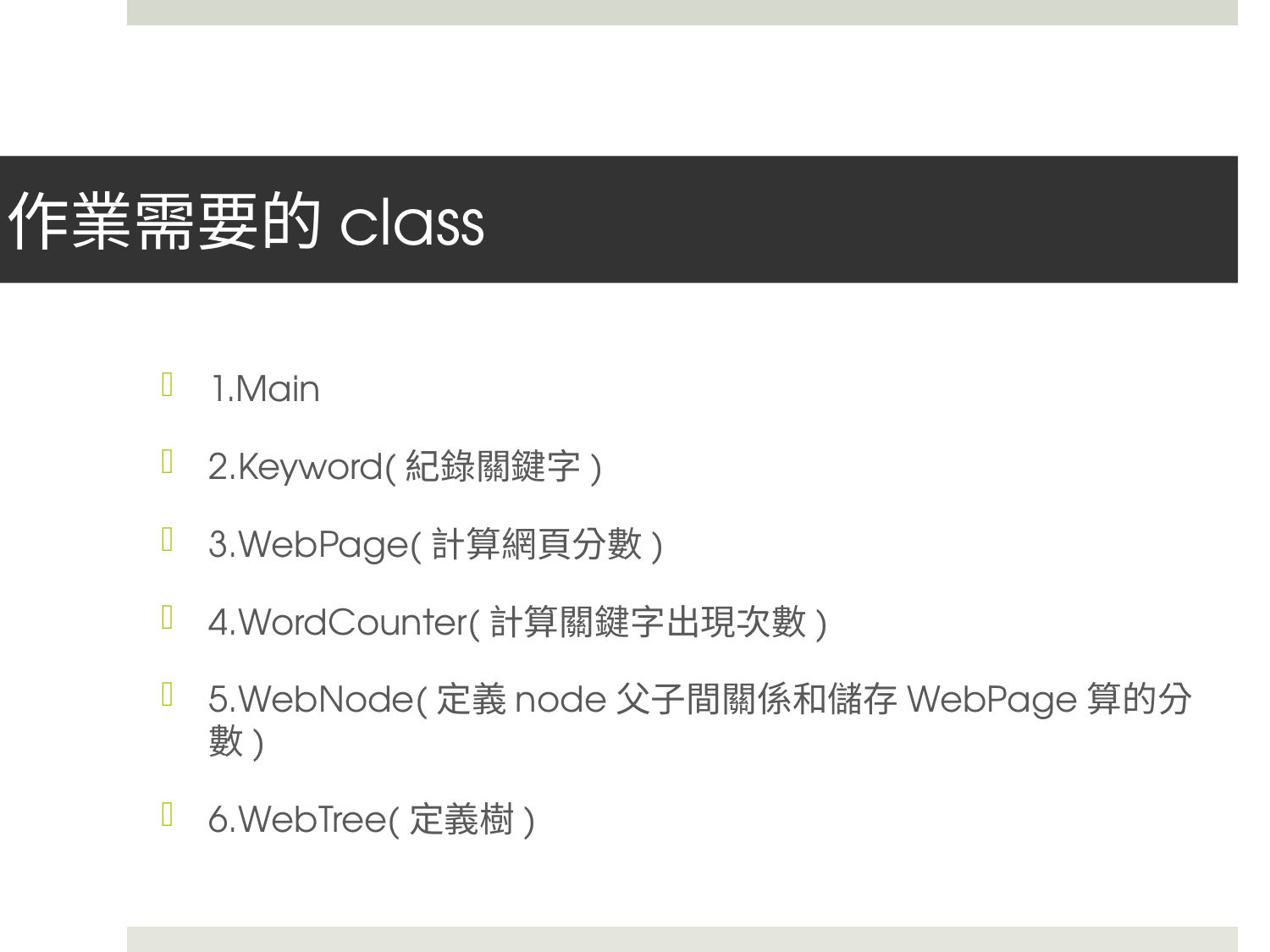

# 作業需要的class
1.Main
2.Keyword(紀錄關鍵字)
3.WebPage(計算網頁分數)
4.WordCounter(計算關鍵字出現次數)
5.WebNode(定義node父子間關係和儲存WebPage算的分數)
6.WebTree(定義樹)